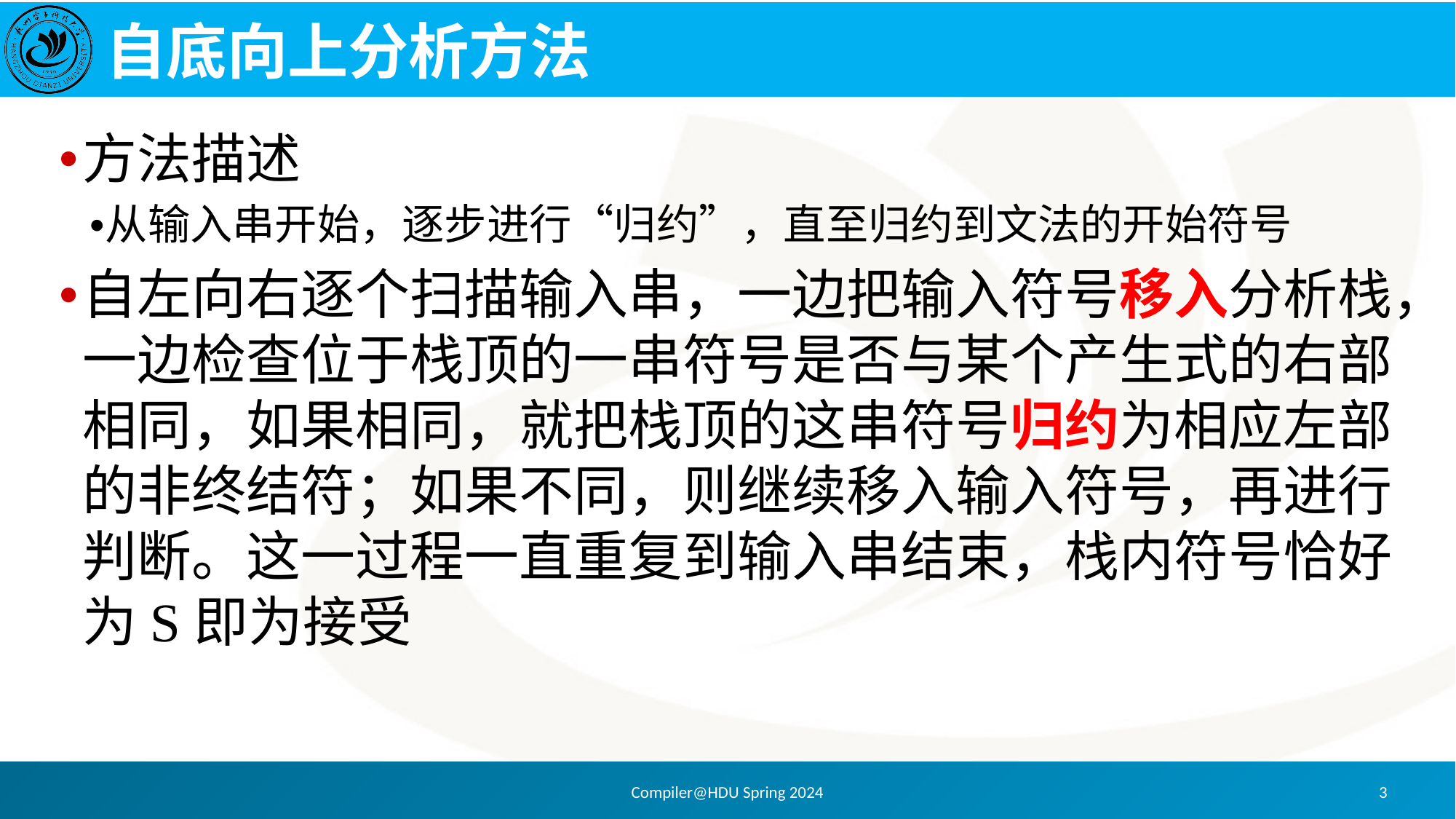

# 自底向上分析方法
方法描述
从输入串开始，逐步进行“归约”，直至归约到文法的开始符号
自左向右逐个扫描输入串，一边把输入符号移入分析栈，一边检查位于栈顶的一串符号是否与某个产生式的右部相同，如果相同，就把栈顶的这串符号归约为相应左部的非终结符；如果不同，则继续移入输入符号，再进行判断。这一过程一直重复到输入串结束，栈内符号恰好为S即为接受

Compiler@HDU Spring 2024
3